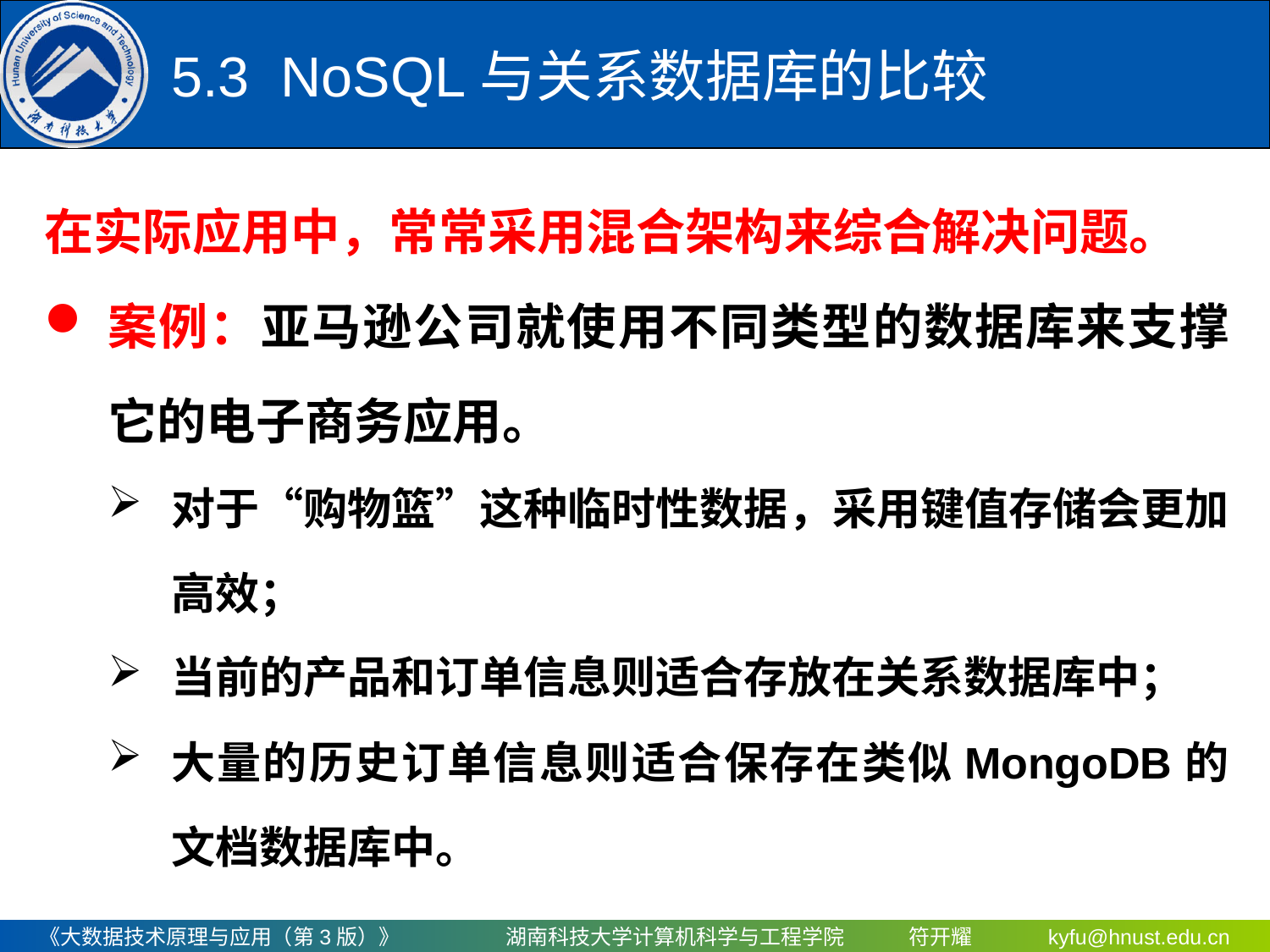

5.3  NoSQL与关系数据库的比较
在实际应用中，常常采用混合架构来综合解决问题。
案例：亚马逊公司就使用不同类型的数据库来支撑它的电子商务应用。
对于“购物篮”这种临时性数据，采用键值存储会更加高效；
当前的产品和订单信息则适合存放在关系数据库中；
大量的历史订单信息则适合保存在类似MongoDB的文档数据库中。